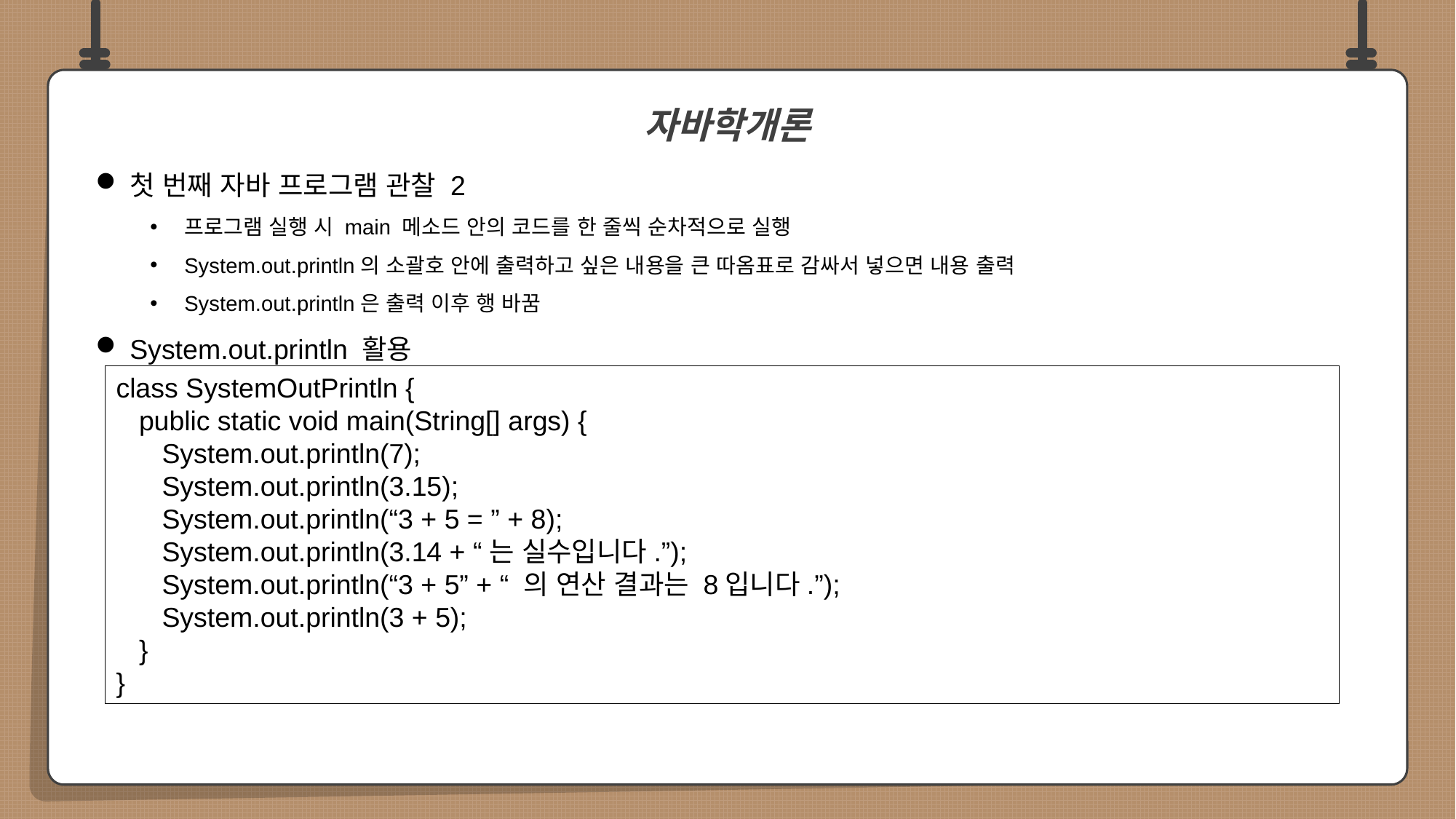

첫 번째 자바 프로그램 관찰 2
프로그램 실행 시 main 메소드 안의 코드를 한 줄씩 순차적으로 실행
System.out.println의 소괄호 안에 출력하고 싶은 내용을 큰 따옴표로 감싸서 넣으면 내용 출력
System.out.println은 출력 이후 행 바꿈
System.out.println 활용
자바학개론

class SystemOutPrintln {
   public static void main(String[] args) {
      System.out.println(7);
      System.out.println(3.15);
      System.out.println(“3 + 5 = ” + 8);
      System.out.println(3.14 + “는 실수입니다.”);
      System.out.println(“3 + 5” + “ 의 연산 결과는 8입니다.”);
      System.out.println(3 + 5);
   }
}